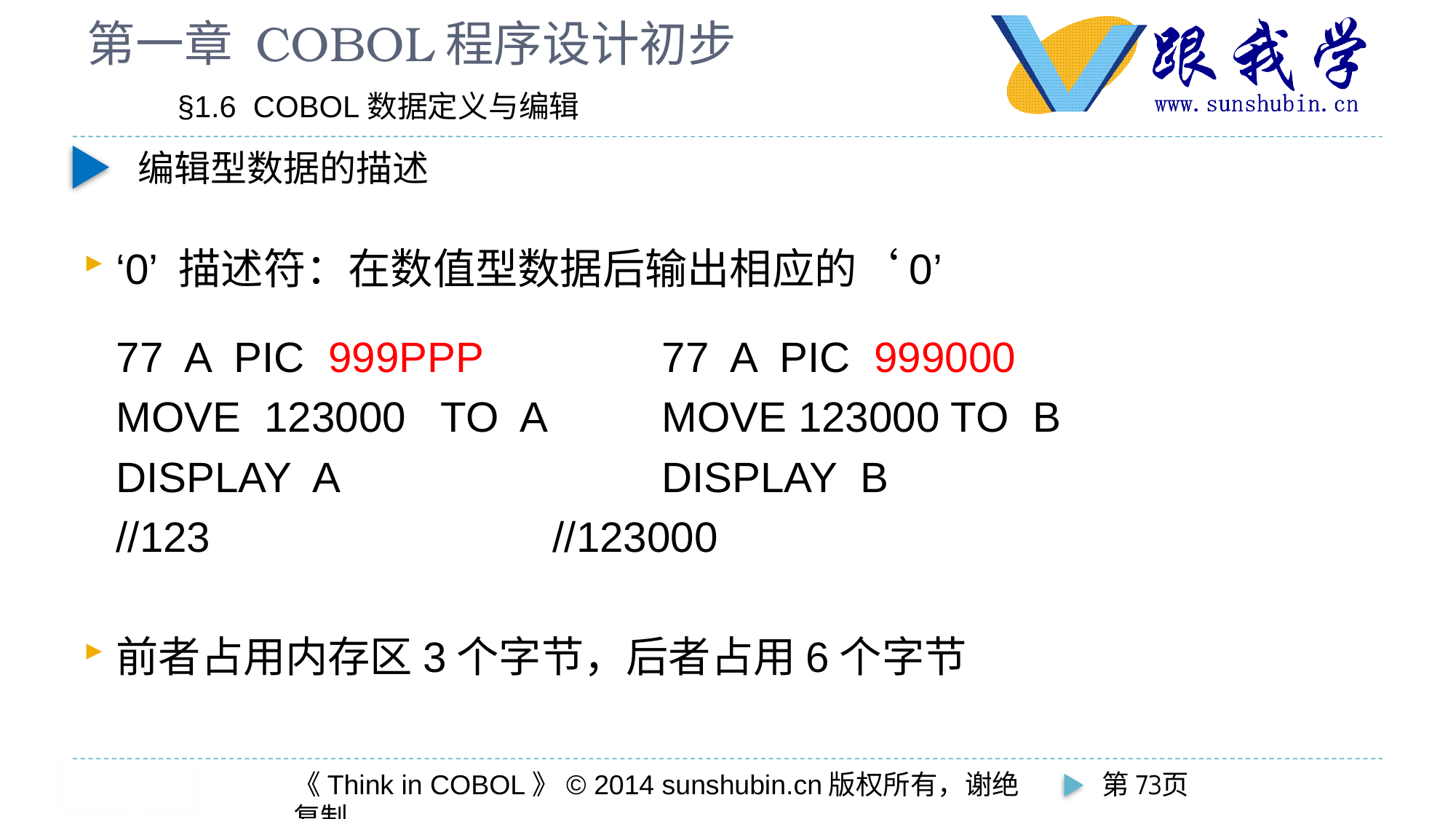

# 第一章 COBOL程序设计初步
 §1.6  COBOL数据定义与编辑
编辑型数据的描述

‘0’ 描述符：在数值型数据后输出相应的‘0’

	77  A  PIC  999PPP		77  A  PIC  999000
	MOVE  123000   TO  A		MOVE 123000 TO  B
	DISPLAY  A			DISPLAY  B
	//123				//123000

前者占用内存区3个字节，后者占用6个字节